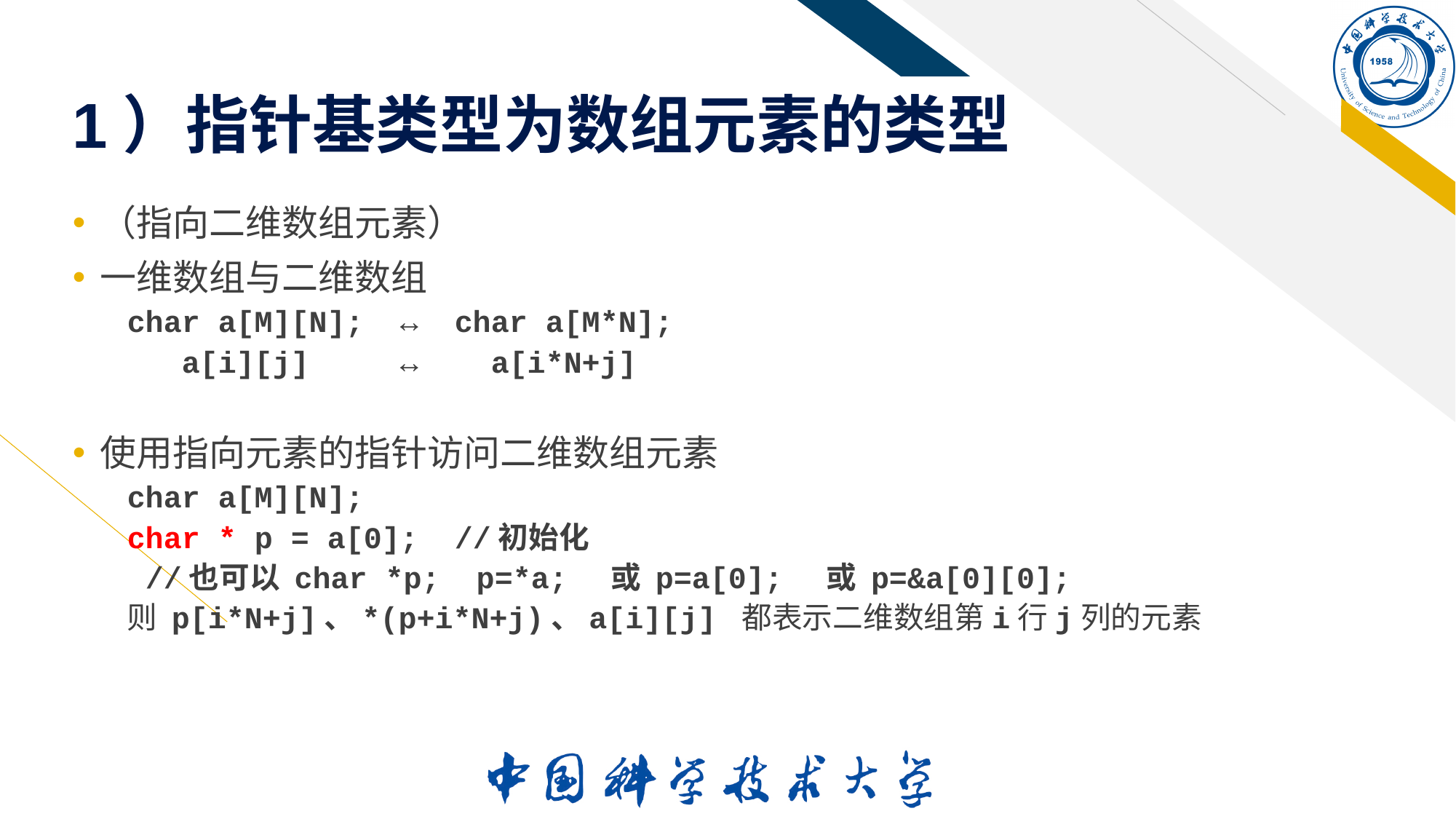

# 1）指针基类型为数组元素的类型
（指向二维数组元素）
一维数组与二维数组
char a[M][N];  ↔  char a[M*N];
   a[i][j]     ↔    a[i*N+j]

使用指向元素的指针访问二维数组元素
char a[M][N];
char * p = a[0];  //初始化
 //也可以 char *p;  p=*a;  或 p=a[0];  或 p=&a[0][0];
则 p[i*N+j]、*(p+i*N+j)、a[i][j] 都表示二维数组第i行j列的元素